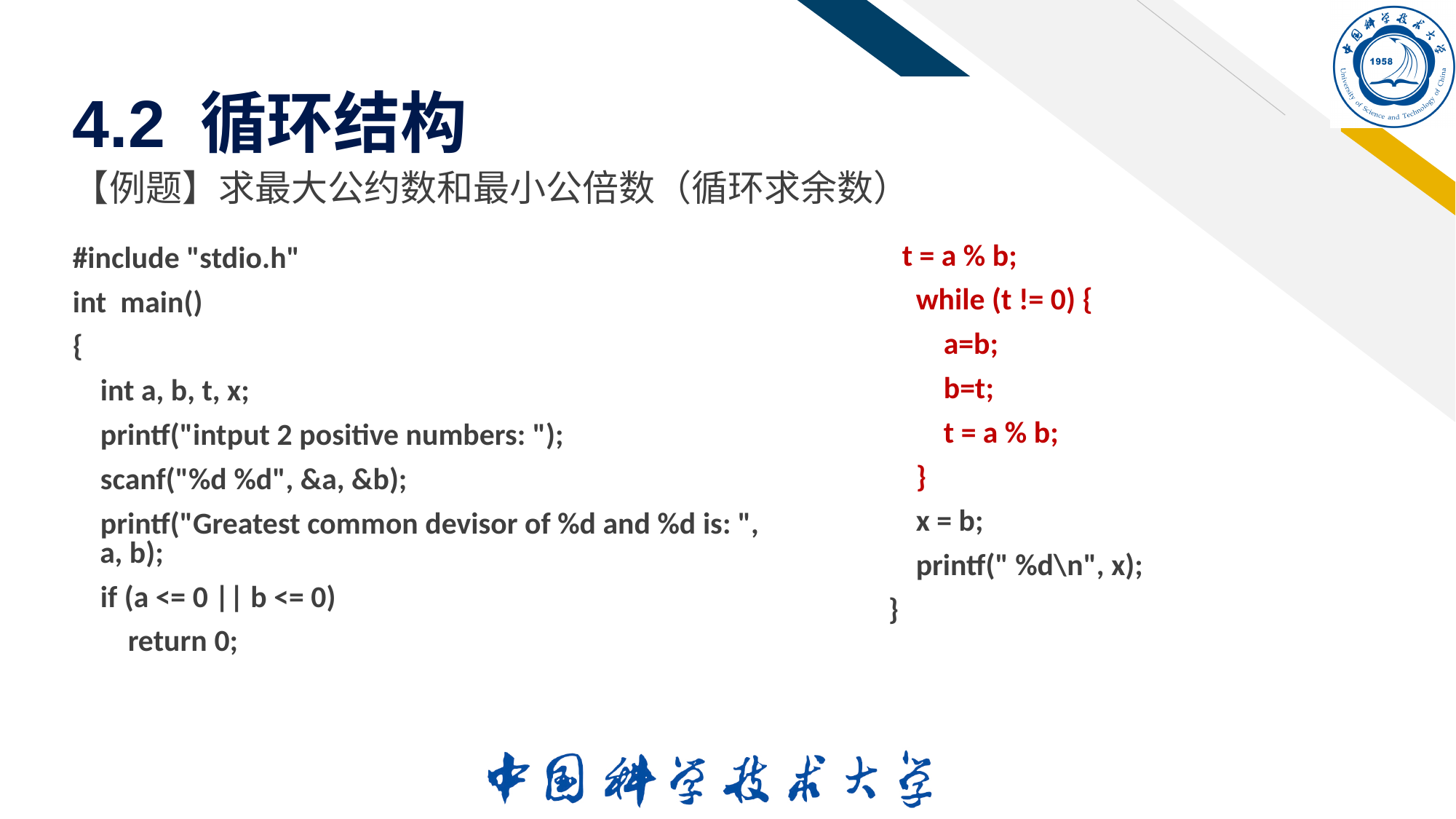

4.2 循环结构
【例题】求最大公约数和最小公倍数（循环求余数）
  t = a % b;
    while (t != 0) {
        a=b;
        b=t;
        t = a % b;
    }
    x = b;
    printf(" %d\n", x);
}
#include "stdio.h"
int  main()
{
    int a, b, t, x;
    printf("intput 2 positive numbers: ");
    scanf("%d %d", &a, &b);
    printf("Greatest common devisor of %d and %d is: ", a, b);
    if (a <= 0 || b <= 0)
        return 0;